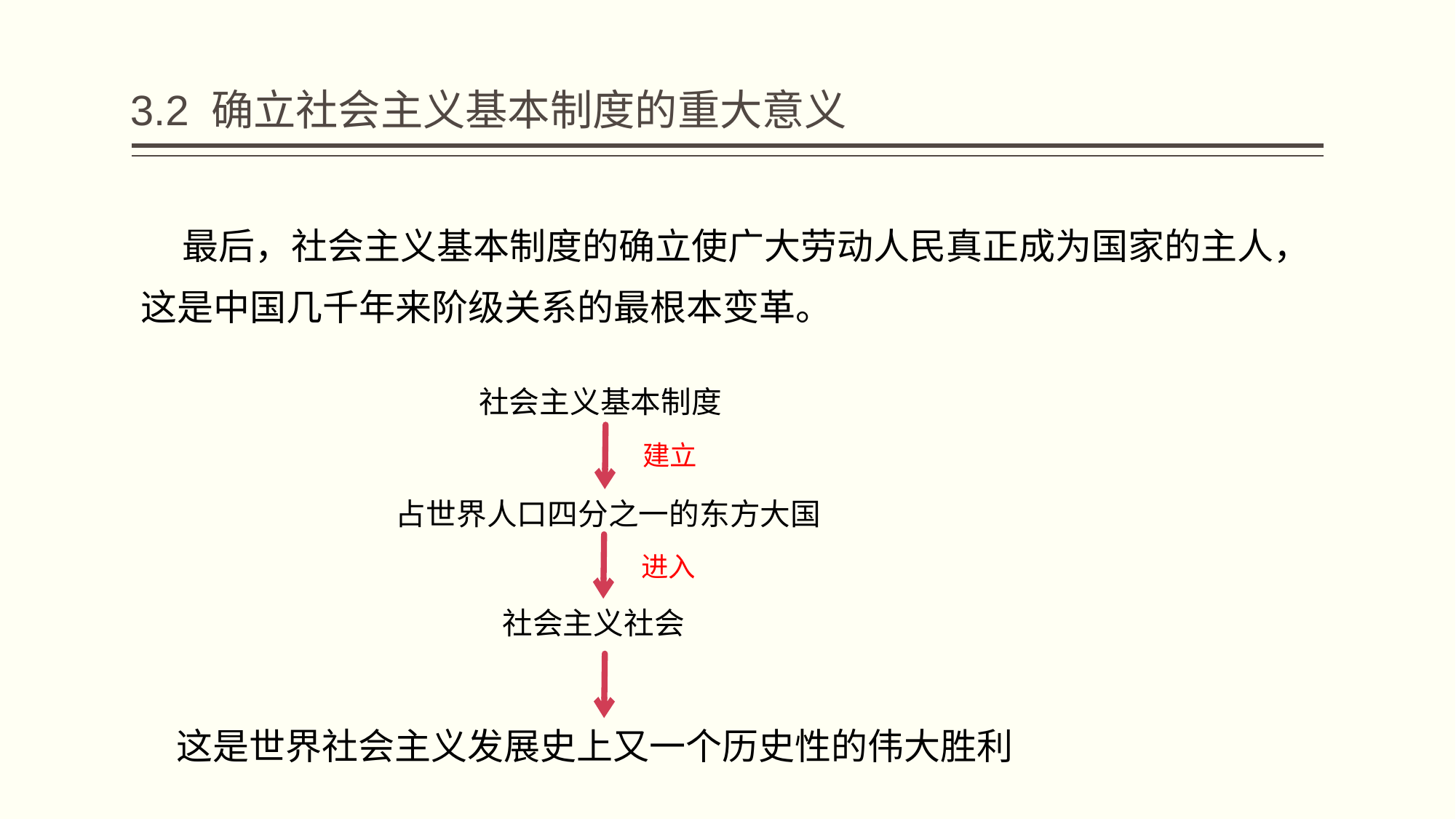

# 3.2 确立社会主义基本制度的重大意义
    最后，社会主义基本制度的确立使广大劳动人民真正成为国家的主人，这是中国几千年来阶级关系的最根本变革。
社会主义基本制度
建立
占世界人口四分之一的东方大国
进入
社会主义社会
这是世界社会主义发展史上又一个历史性的伟大胜利